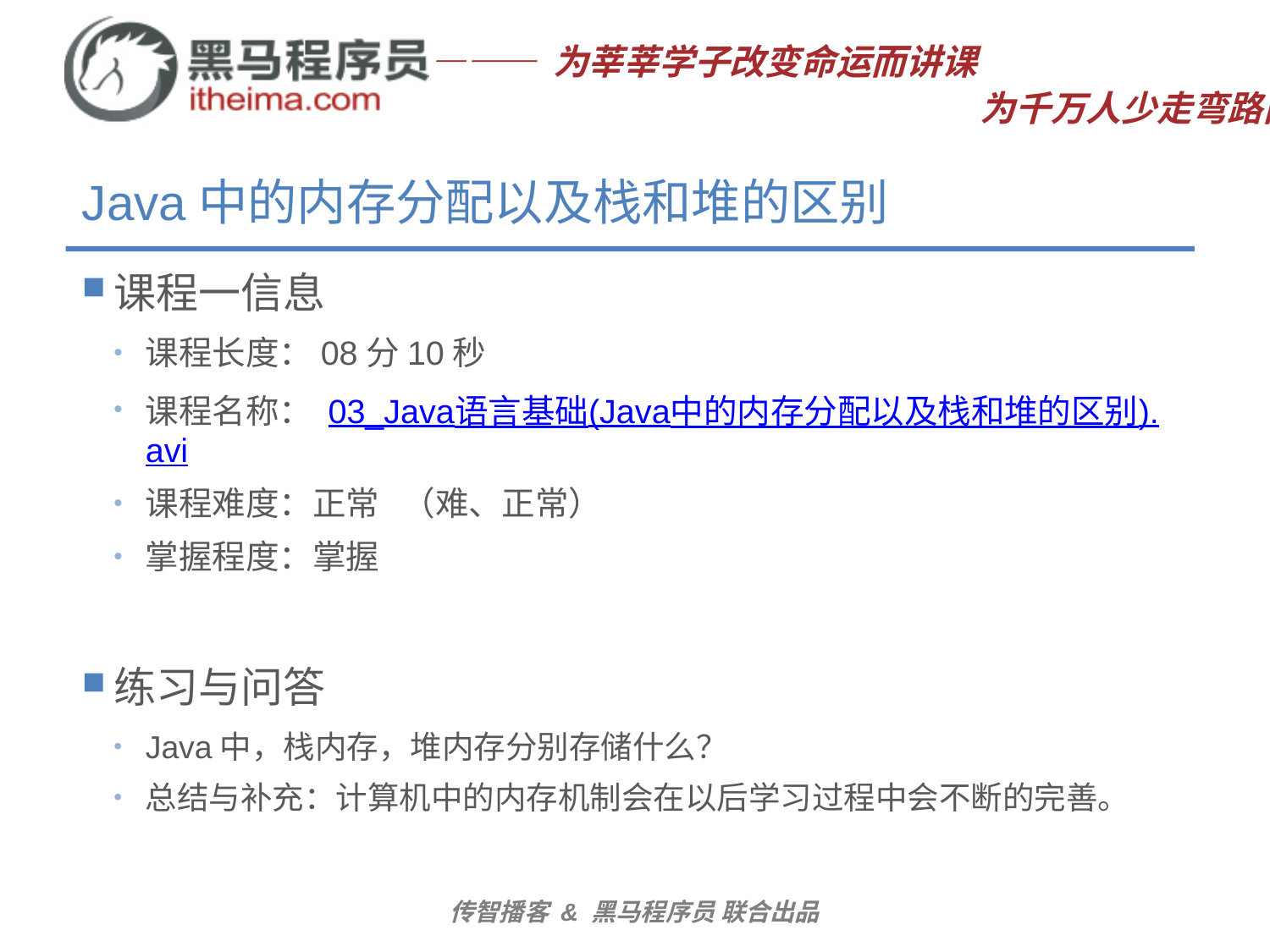

# Java中的内存分配以及栈和堆的区别
课程一信息
课程长度：08分10秒
课程名称： 03_Java语言基础(Java中的内存分配以及栈和堆的区别).avi
课程难度：正常   （难、正常）
掌握程度：掌握

练习与问答
Java中，栈内存，堆内存分别存储什么？
总结与补充：计算机中的内存机制会在以后学习过程中会不断的完善。